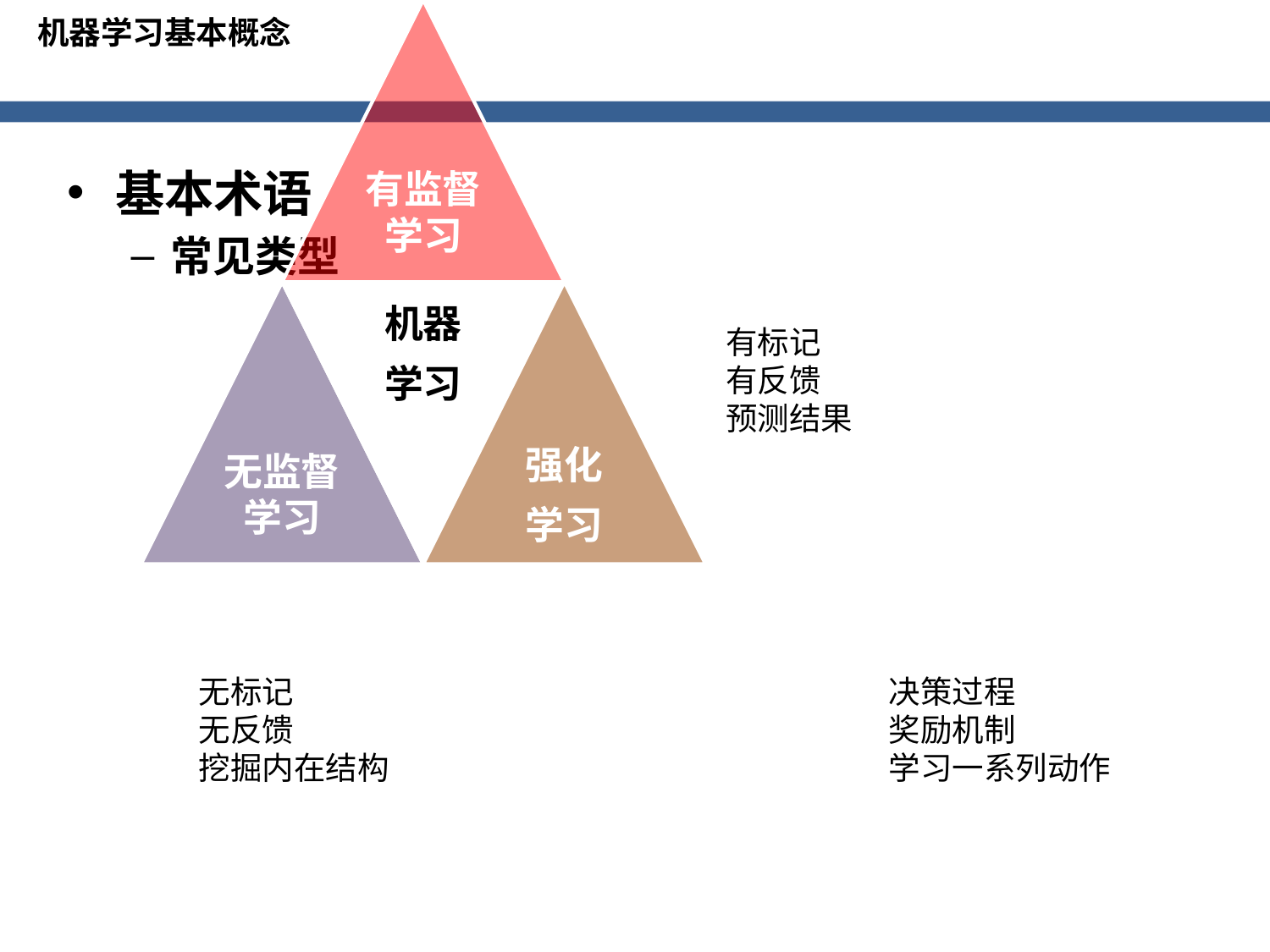

机器学习基本概念
基本术语
常见类型
有监督学习
无监督学习
机器
学习
强化
学习
有标记
有反馈
预测结果
无标记
无反馈
挖掘内在结构
决策过程
奖励机制
学习一系列动作